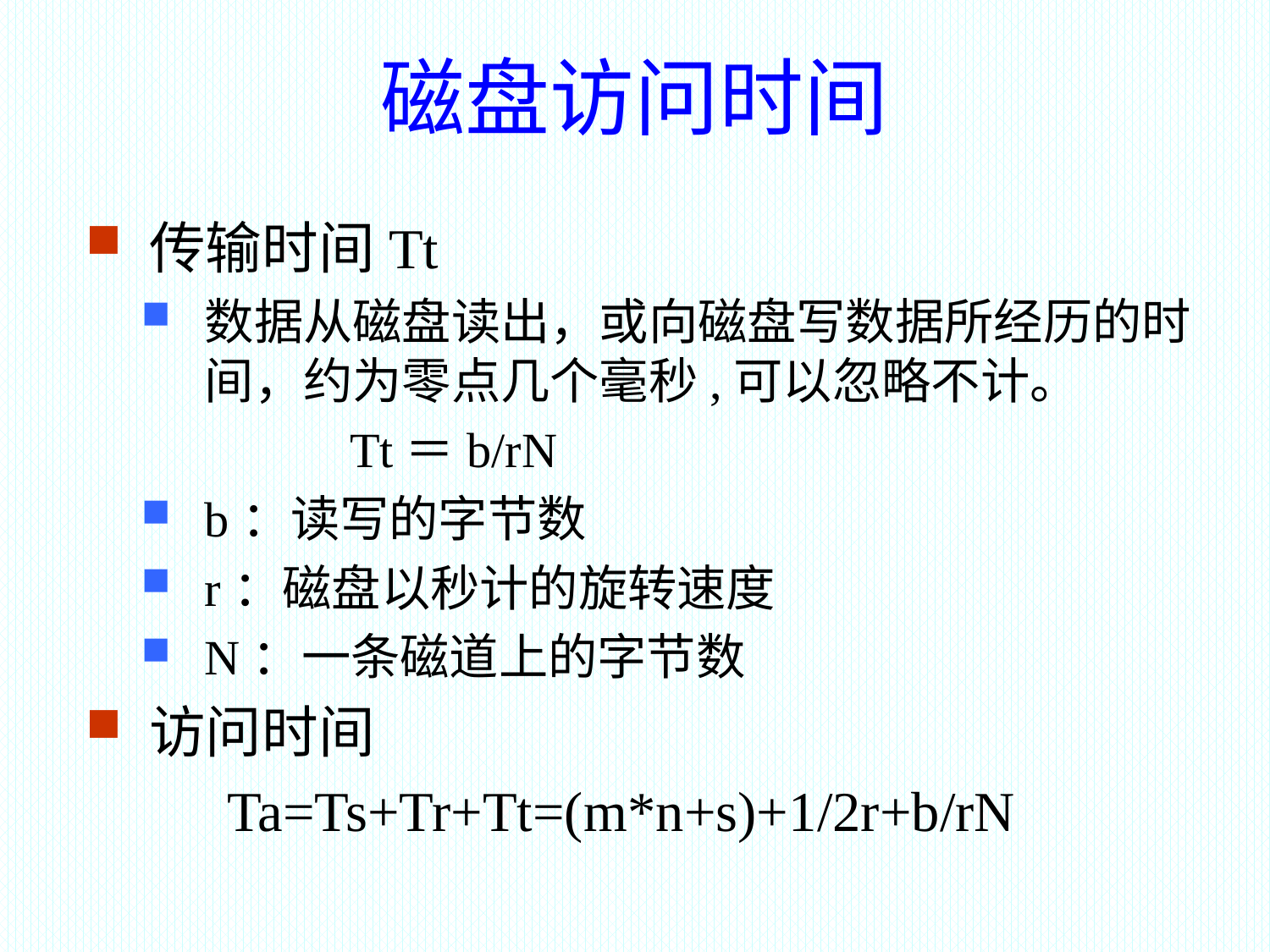

磁盘访问时间
传输时间Tt
数据从磁盘读出，或向磁盘写数据所经历的时间，约为零点几个毫秒,可以忽略不计。
                 Tt＝b/rN
b：读写的字节数
r：磁盘以秒计的旋转速度
N：一条磁道上的字节数
访问时间
          Ta=Ts+Tr+Tt=(m*n+s)+1/2r+b/rN